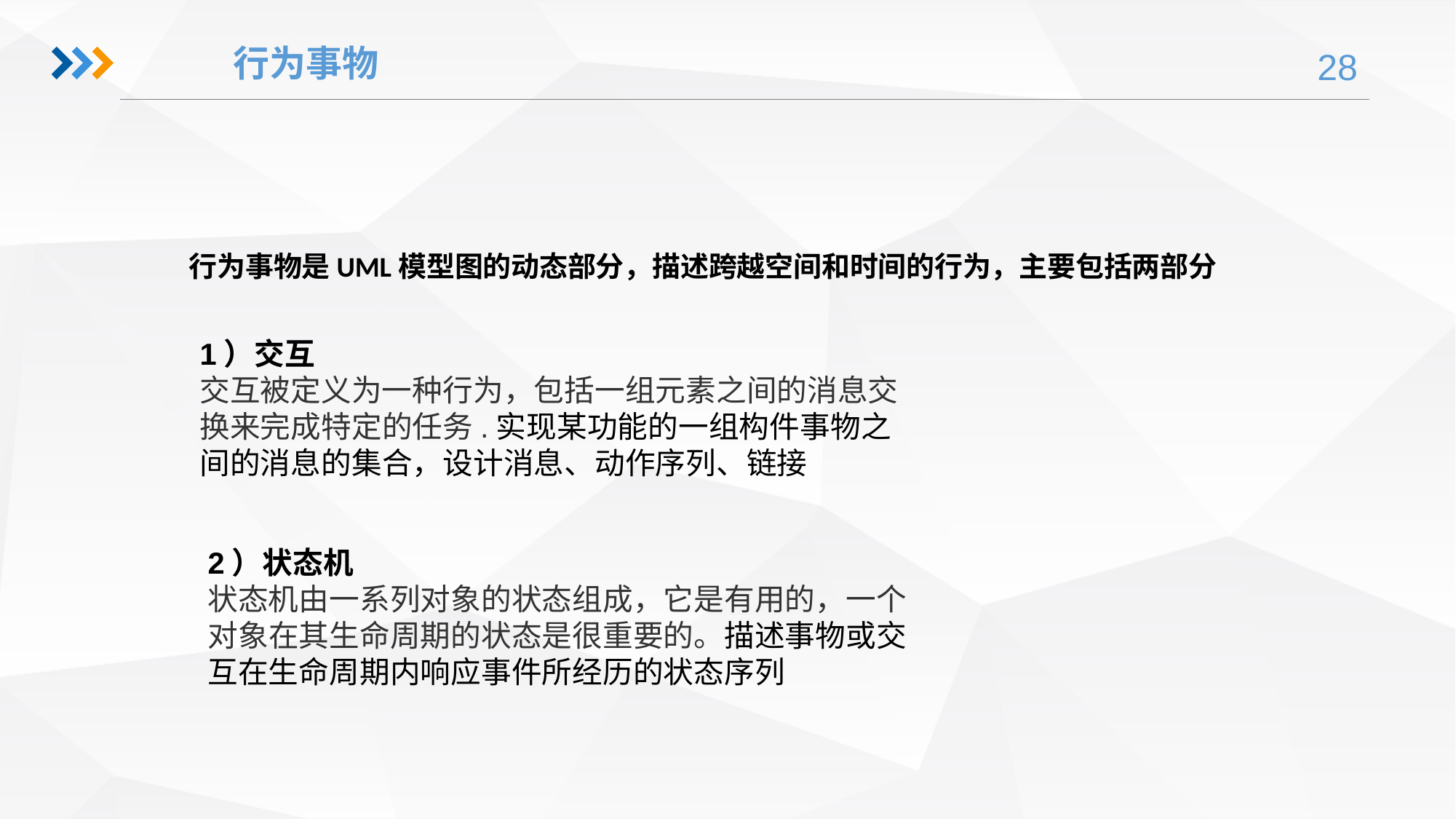

行为事物
行为事物是UML模型图的动态部分，描述跨越空间和时间的行为，主要包括两部分
1）交互
交互被定义为一种行为，包括一组元素之间的消息交换来完成特定的任务.实现某功能的一组构件事物之间的消息的集合，设计消息、动作序列、链接
2）状态机
状态机由一系列对象的状态组成，它是有用的，一个对象在其生命周期的状态是很重要的。描述事物或交互在生命周期内响应事件所经历的状态序列